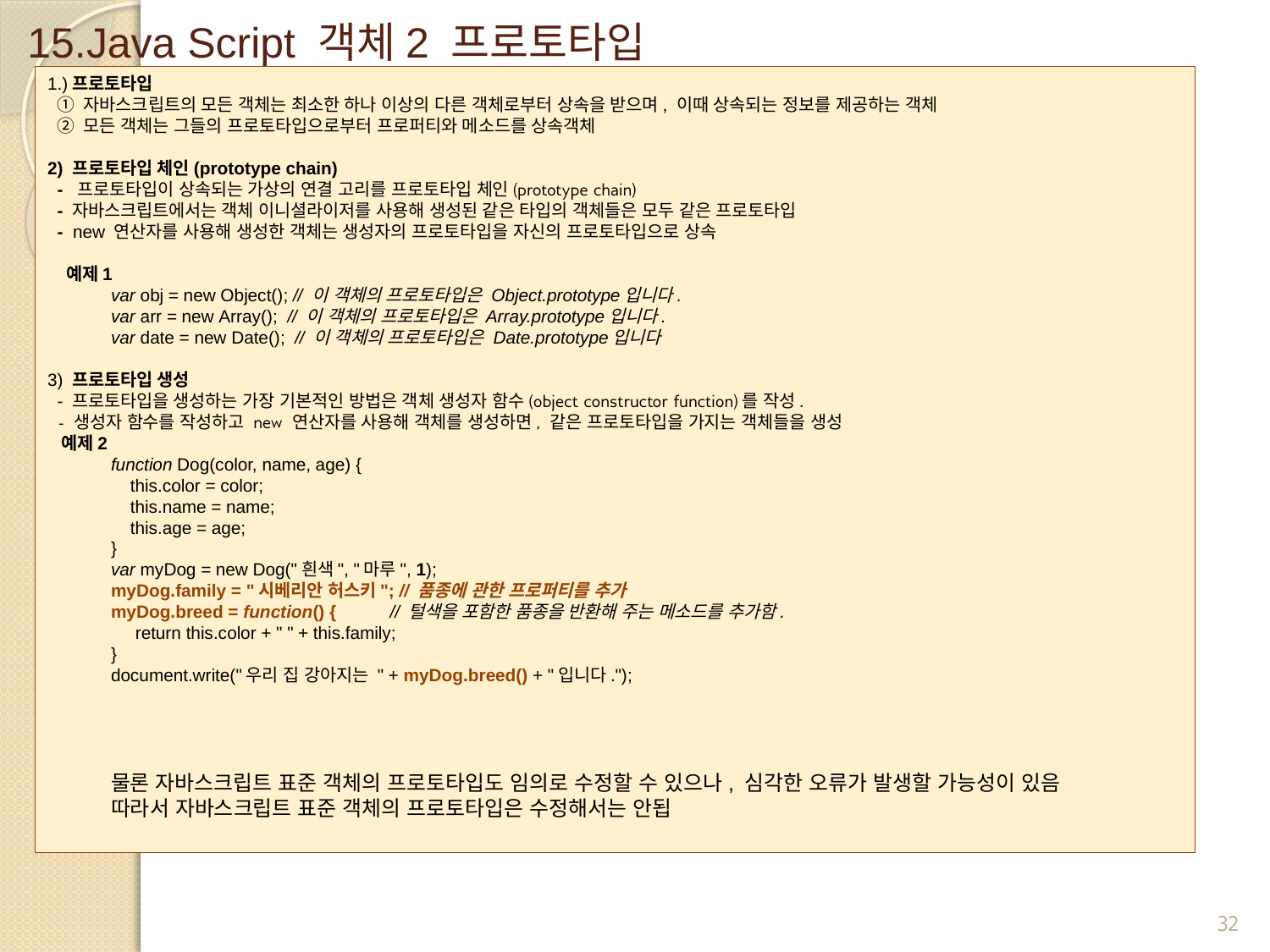

# 15.Java Script 객체2 프로토타입
1.)프로토타입
  ① 자바스크립트의 모든 객체는 최소한 하나 이상의 다른 객체로부터 상속을 받으며, 이때 상속되는 정보를 제공하는 객체
  ② 모든 객체는 그들의 프로토타입으로부터 프로퍼티와 메소드를 상속객체

2) 프로토타입 체인(prototype chain)
  -  프로토타입이 상속되는 가상의 연결 고리를 프로토타입 체인(prototype chain)
  - 자바스크립트에서는 객체 이니셜라이저를 사용해 생성된 같은 타입의 객체들은 모두 같은 프로토타입
  -  new 연산자를 사용해 생성한 객체는 생성자의 프로토타입을 자신의 프로토타입으로 상속

   예제1
var obj = new Object(); // 이 객체의 프로토타입은 Object.prototype입니다.
var arr = new Array();  // 이 객체의 프로토타입은 Array.prototype입니다.
var date = new Date();  // 이 객체의 프로토타입은 Date.prototype입니다

3) 프로토타입 생성
  - 프로토타입을 생성하는 가장 기본적인 방법은 객체 생성자 함수(object constructor function)를 작성.
  - 생성자 함수를 작성하고 new 연산자를 사용해 객체를 생성하면, 같은 프로토타입을 가지는 객체들을 생성
  예제2
function Dog(color, name, age) {
    this.color = color;
    this.name = name;
    this.age = age;
}
var myDog = new Dog("흰색", "마루", 1);
myDog.family = "시베리안 허스키"; // 품종에 관한 프로퍼티를 추가
myDog.breed = function() {           // 털색을 포함한 품종을 반환해 주는 메소드를 추가함.
     return this.color + " " + this.family;
}
document.write("우리 집 강아지는 " + myDog.breed() + "입니다.");

물론 자바스크립트 표준 객체의 프로토타입도 임의로 수정할 수 있으나, 심각한 오류가 발생할 가능성이 있음
따라서 자바스크립트 표준 객체의 프로토타입은 수정해서는 안됩
32